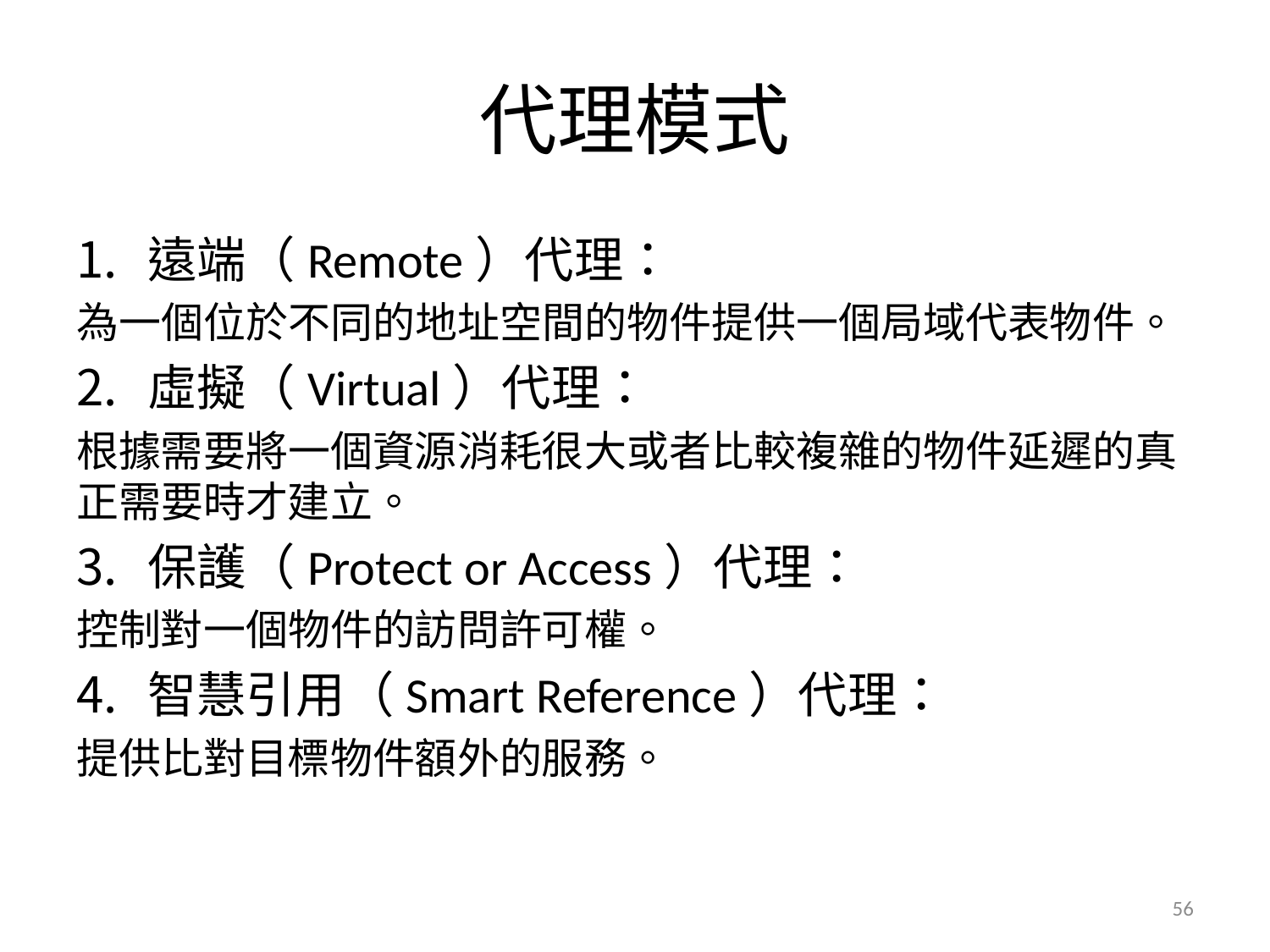

# 代理模式
遠端（Remote）代理：
為一個位於不同的地址空間的物件提供一個局域代表物件。
虛擬（Virtual）代理：
根據需要將一個資源消耗很大或者比較複雜的物件延遲的真正需要時才建立。
保護（Protect or Access）代理：
控制對一個物件的訪問許可權。
智慧引用（Smart Reference）代理：
提供比對目標物件額外的服務。
56